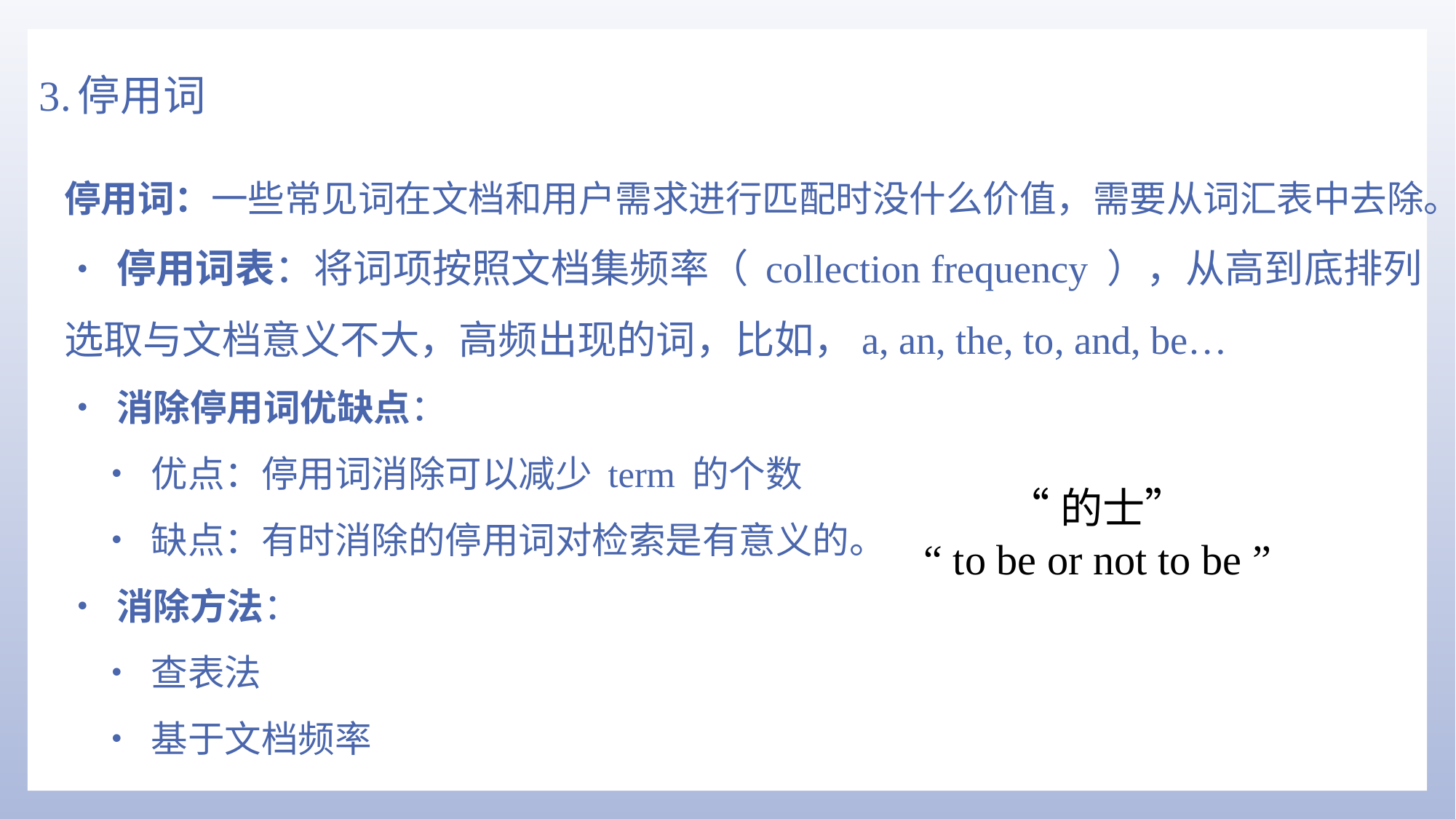

# 3.停用词
停用词：一些常见词在文档和用户需求进行匹配时没什么价值，需要从词汇表中去除。
• 停用词表：将词项按照文档集频率（ collection frequency ），从高到底排列选取与文档意义不大，高频出现的词，比如，a, an, the, to, and, be…
• 消除停用词优缺点：
• 优点：停用词消除可以减少 term 的个数
• 缺点：有时消除的停用词对检索是有意义的。
• 消除方法：
• 查表法
• 基于文档频率

“的士”
“ to be or not to be ”